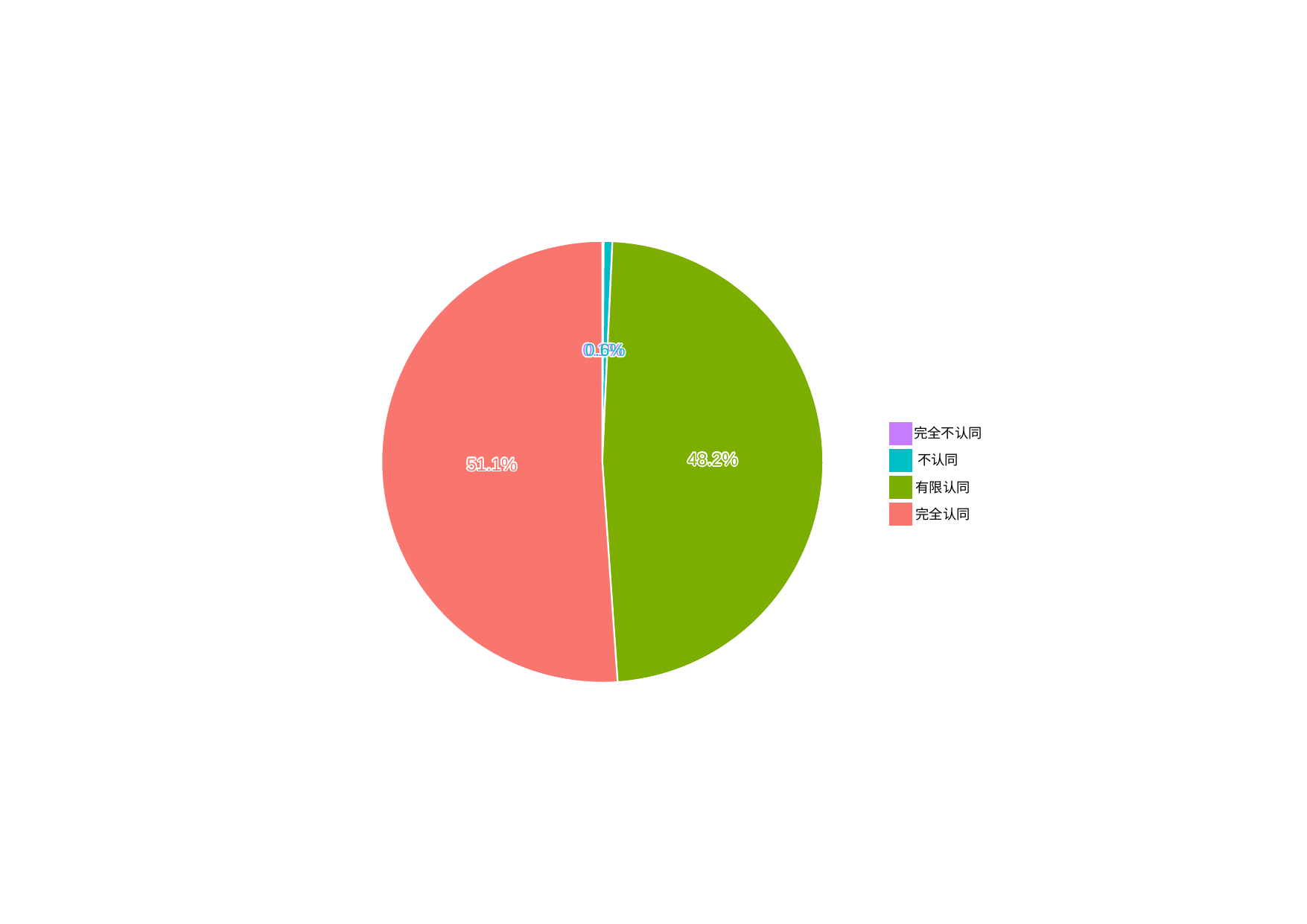

0.1%
0.6%
0.1%
0.1%
0.6%
0.6%
0.1%
0.1%
0.6%
0.6%
0.1%
0.1%
0.6%
0.6%
0.1%
0.1%
0.1%
0.6%
0.6%
0.6%
0.1%
0.1%
0.6%
0.6%
0.1%
0.1%
0.6%
0.6%
0.1%
0.1%
0.6%
0.6%
0.1%
0.6%

完全不认同

48.2%
48.2%
48.2%
48.2%
48.2%
48.2%
48.2%
48.2%
48.2%
48.2%
48.2%
48.2%
48.2%
48.2%
48.2%
48.2%
48.2%
不认同
51.1%
51.1%
51.1%
51.1%
51.1%
51.1%
51.1%
51.1%
51.1%
51.1%
51.1%
51.1%
51.1%
51.1%
51.1%
51.1%
51.1%

有限认同

完全认同